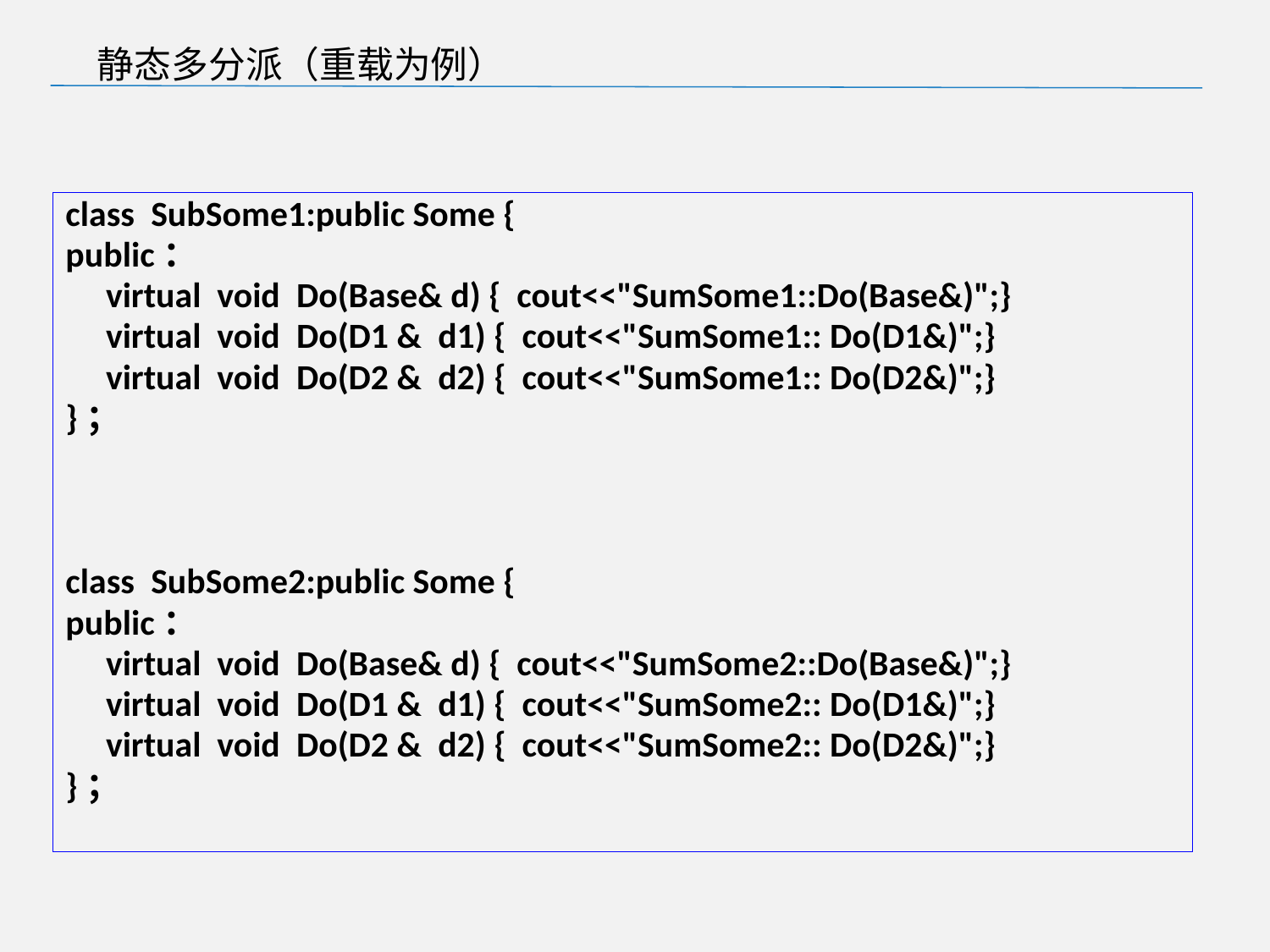

静态多分派（重载为例）
class  SubSome1:public Some {
public：
     virtual  void  Do(Base& d) {  cout<<"SumSome1::Do(Base&)";}
     virtual  void  Do(D1 &  d1) {  cout<<"SumSome1:: Do(D1&)";}
     virtual  void  Do(D2 &  d2) {  cout<<"SumSome1:: Do(D2&)";}
}；

class  SubSome2:public Some {
public：
     virtual  void  Do(Base& d) {  cout<<"SumSome2::Do(Base&)";}
     virtual  void  Do(D1 &  d1) {  cout<<"SumSome2:: Do(D1&)";}
     virtual  void  Do(D2 &  d2) {  cout<<"SumSome2:: Do(D2&)";}
}；